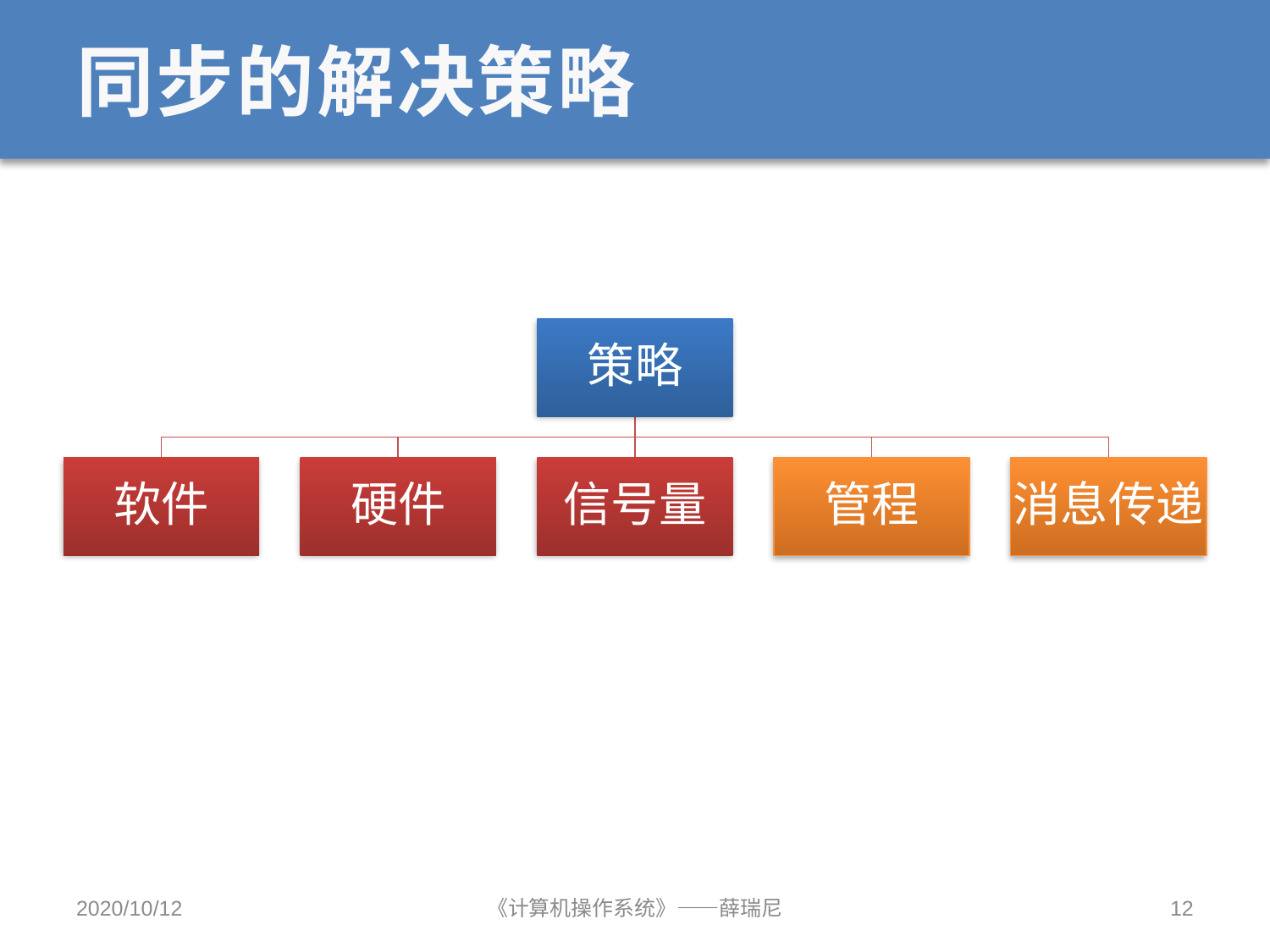

# 同步的解决策略
策略
软件
硬件
信号量
管程
消息传递
2020/10/12
《计算机操作系统》——薛瑞尼
12